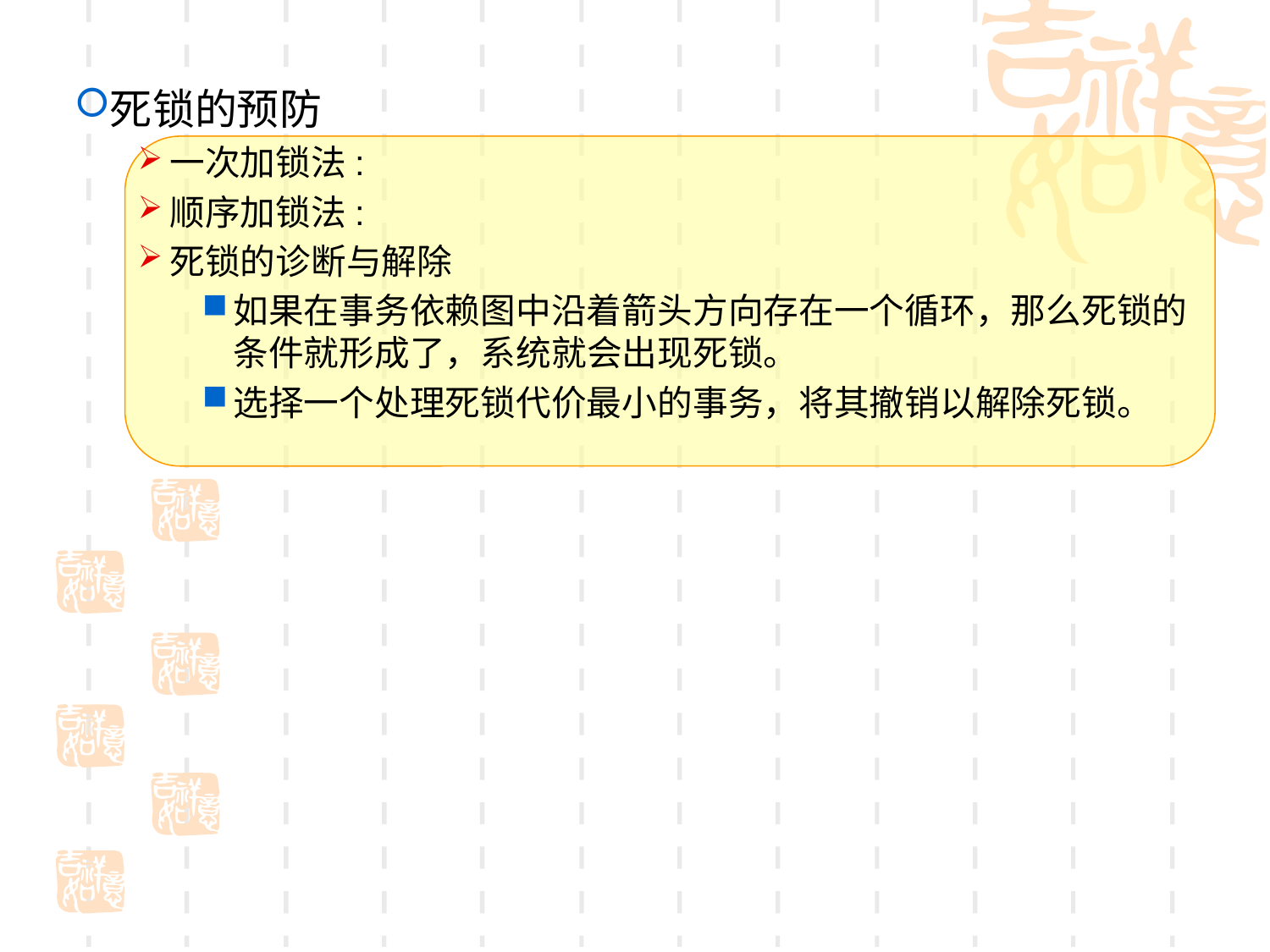

死锁的预防
一次加锁法:
顺序加锁法:
死锁的诊断与解除
如果在事务依赖图中沿着箭头方向存在一个循环，那么死锁的条件就形成了，系统就会出现死锁。
选择一个处理死锁代价最小的事务，将其撤销以解除死锁。